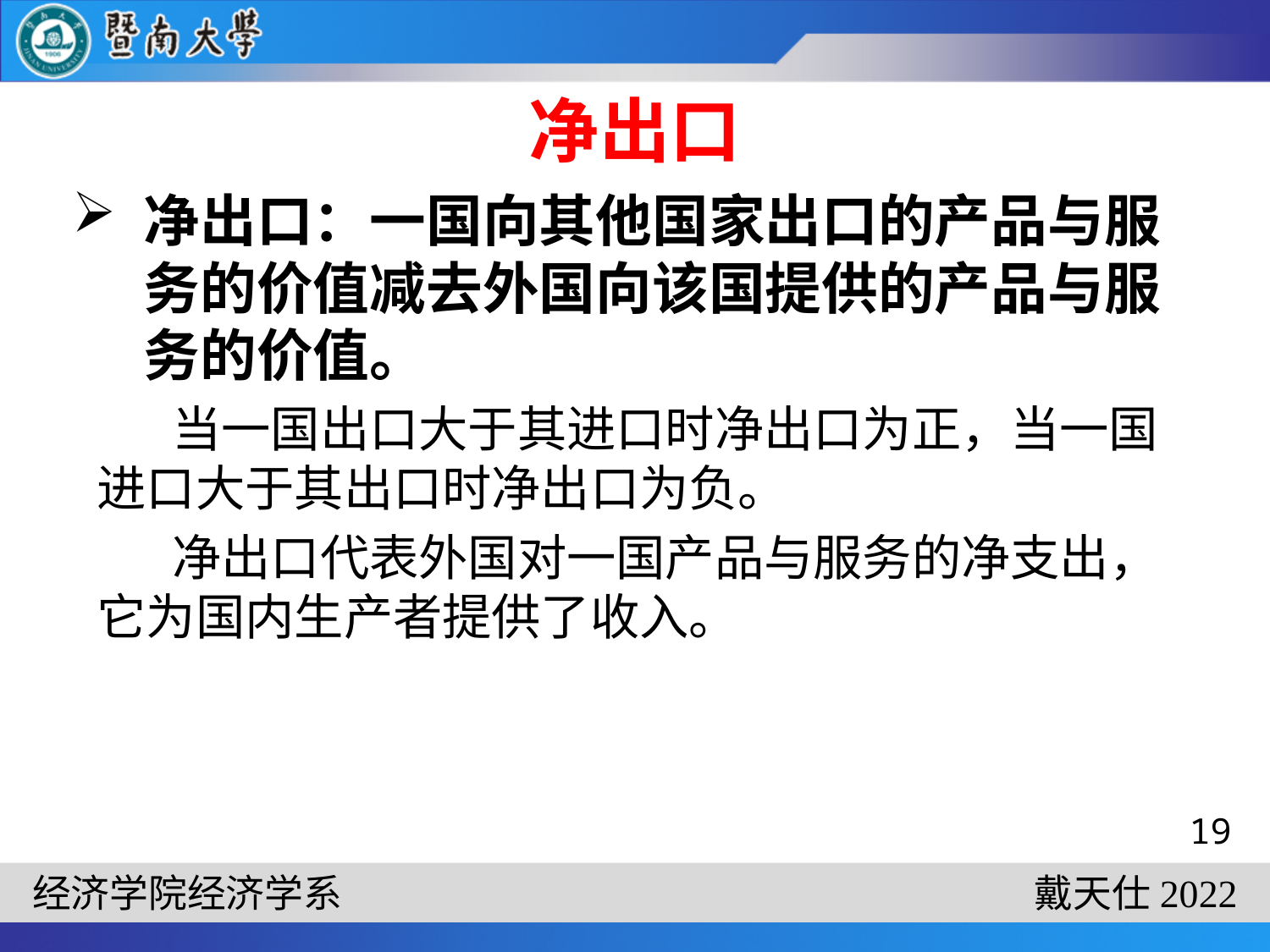

# 净出口
净出口：一国向其他国家出口的产品与服务的价值减去外国向该国提供的产品与服务的价值。
当一国出口大于其进口时净出口为正，当一国进口大于其出口时净出口为负。
净出口代表外国对一国产品与服务的净支出，它为国内生产者提供了收入。

19